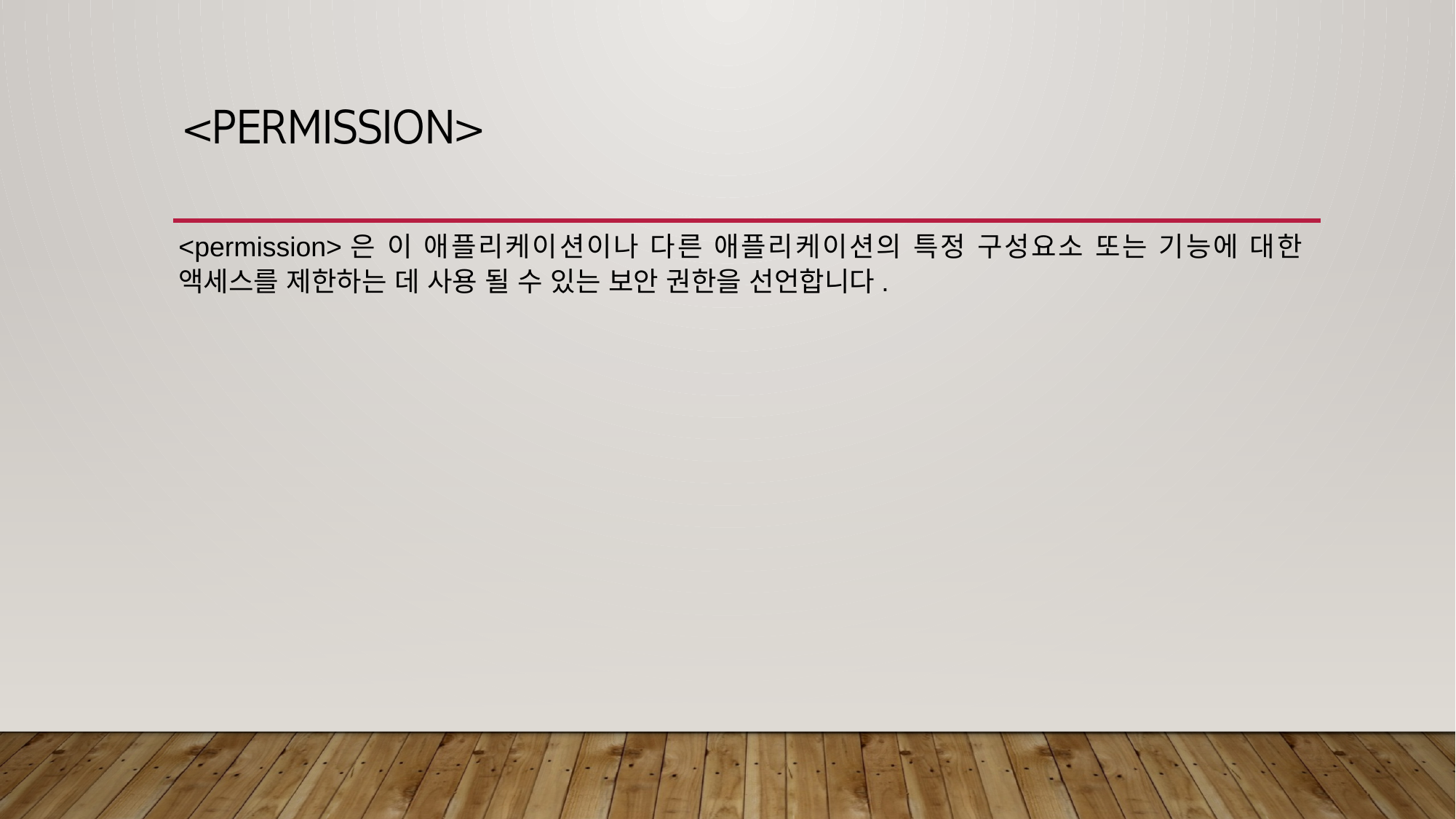

# <permission>
<permission>은 이 애플리케이션이나 다른 애플리케이션의 특정 구성요소 또는 기능에 대한 액세스를 제한하는 데 사용 될 수 있는 보안 권한을 선언합니다.